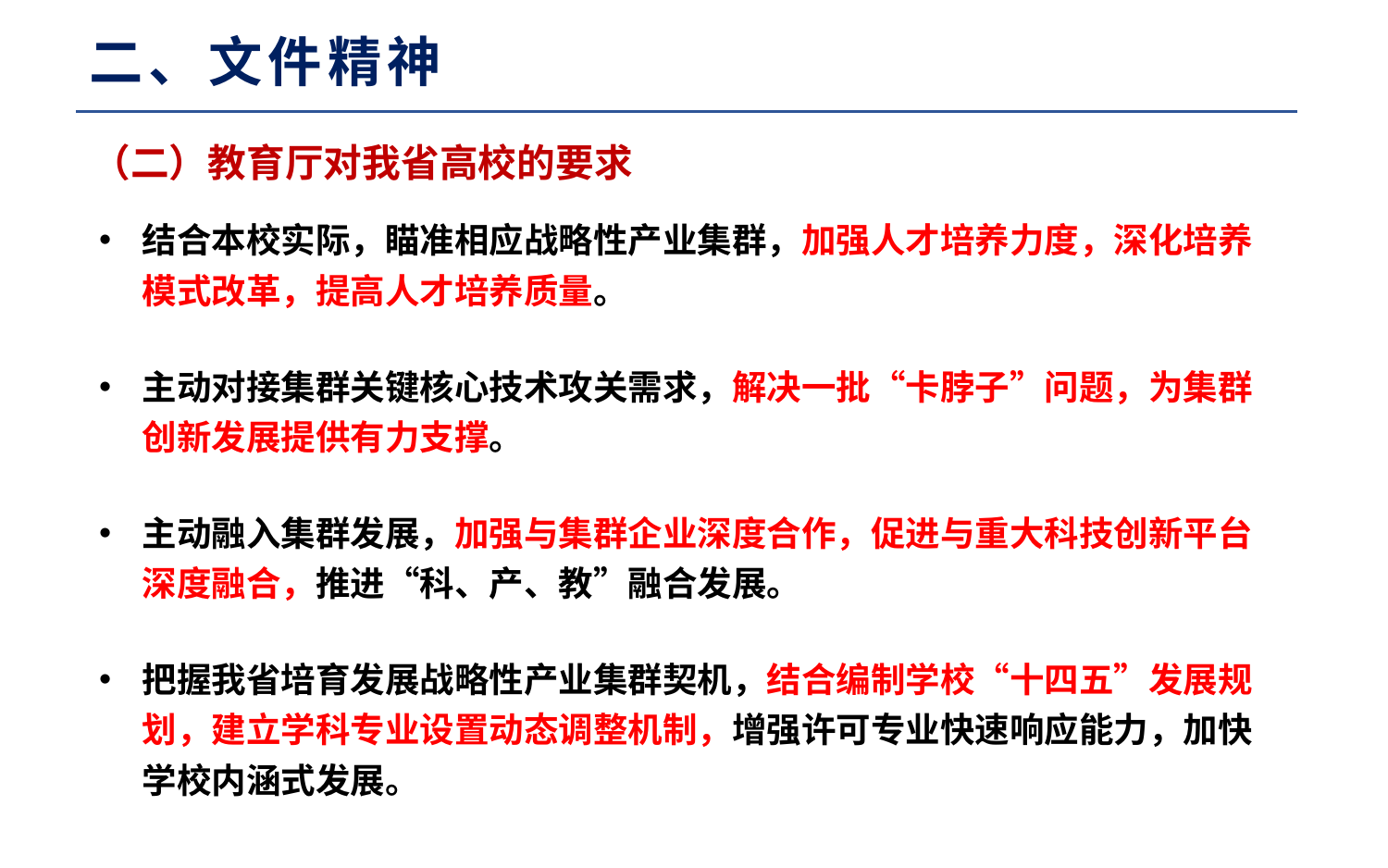

二、文件精神
（二）教育厅对我省高校的要求
结合本校实际，瞄准相应战略性产业集群，加强人才培养力度，深化培养模式改革，提高人才培养质量。
主动对接集群关键核心技术攻关需求，解决一批“卡脖子”问题，为集群创新发展提供有力支撑。
主动融入集群发展，加强与集群企业深度合作，促进与重大科技创新平台深度融合，推进“科、产、教”融合发展。
把握我省培育发展战略性产业集群契机，结合编制学校“十四五”发展规划，建立学科专业设置动态调整机制，增强许可专业快速响应能力，加快学校内涵式发展。